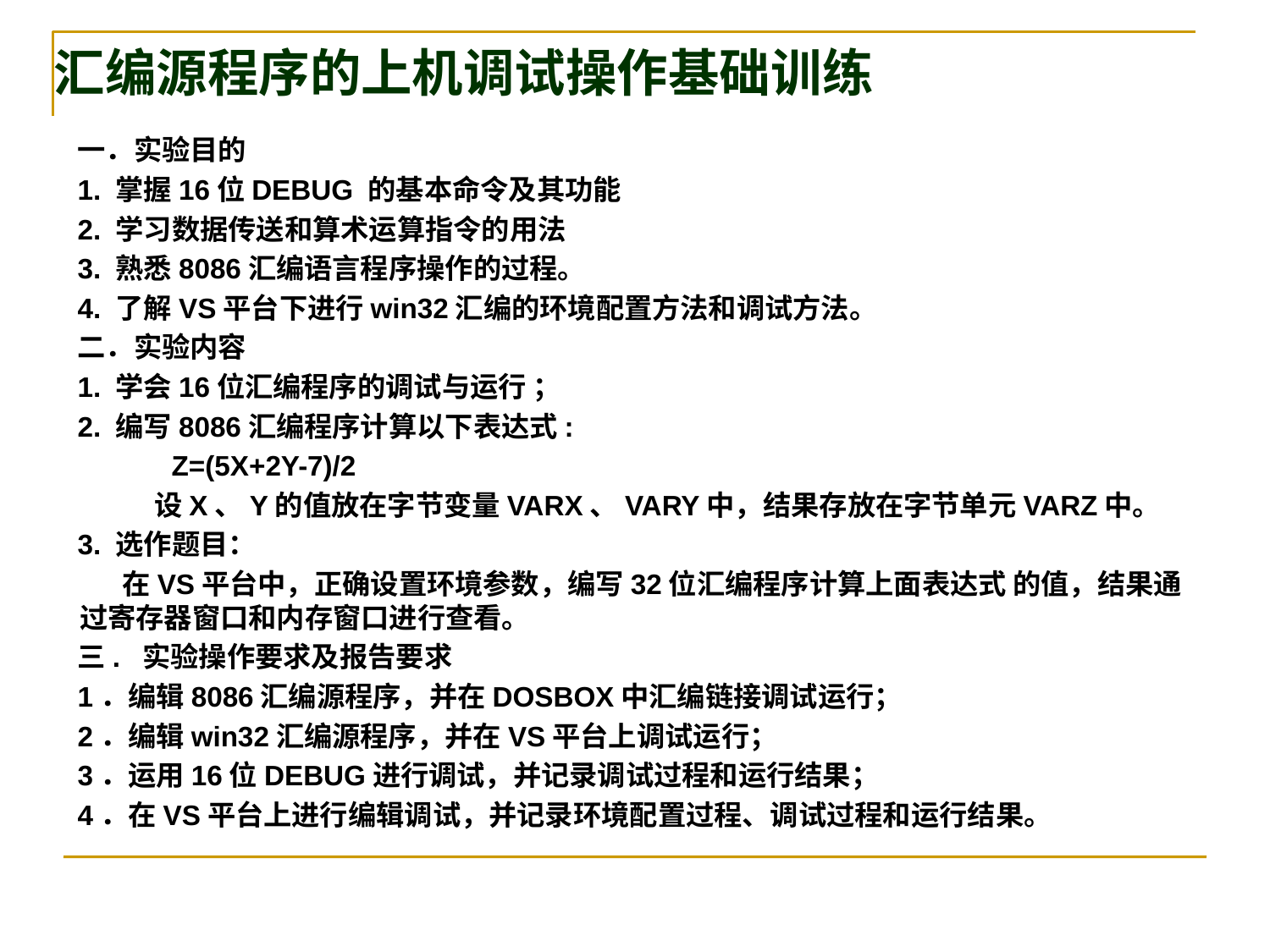

# 汇编源程序的上机调试操作基础训练
一．实验目的
1. 掌握16位DEBUG 的基本命令及其功能
2. 学习数据传送和算术运算指令的用法
3. 熟悉8086汇编语言程序操作的过程。
4. 了解VS平台下进行win32汇编的环境配置方法和调试方法。
二．实验内容
1. 学会16位汇编程序的调试与运行 ；
2. 编写8086汇编程序计算以下表达式:
            Z=(5X+2Y-7)/2
           设X、Y的值放在字节变量VARX、VARY中，结果存放在字节单元VARZ中。
3. 选作题目：
      在VS平台中，正确设置环境参数，编写32位汇编程序计算上面表达式 的值，结果通过寄存器窗口和内存窗口进行查看。
三.  实验操作要求及报告要求
1．编辑8086汇编源程序，并在DOSBOX中汇编链接调试运行；
2．编辑win32汇编源程序，并在VS平台上调试运行；
3．运用16位DEBUG进行调试，并记录调试过程和运行结果；
4．在VS平台上进行编辑调试，并记录环境配置过程、调试过程和运行结果。